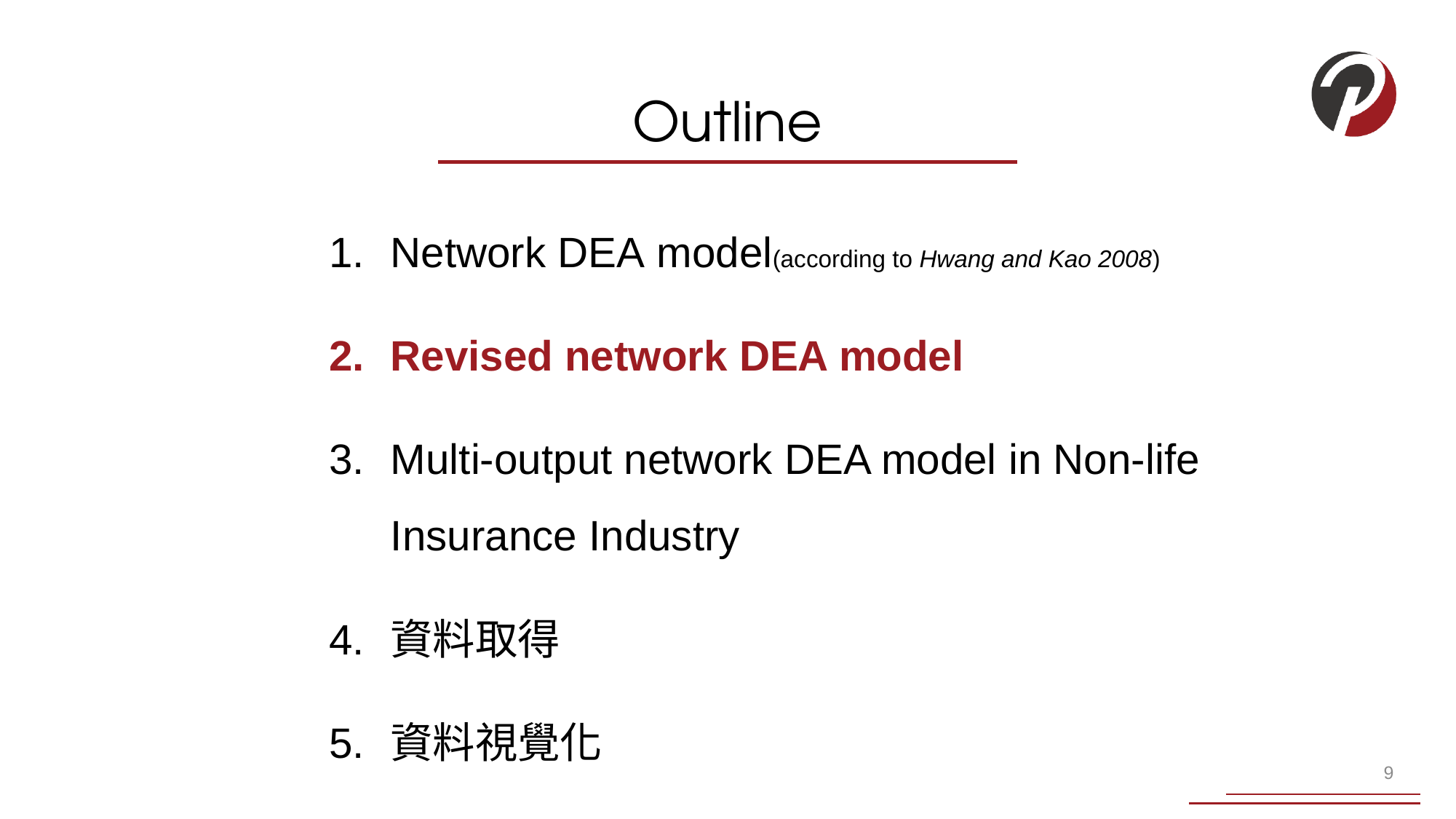

Network DEA model(according to Hwang and Kao 2008)
Revised network DEA model
Multi-output network DEA model in Non-life Insurance Industry
資料取得
資料視覺化
9